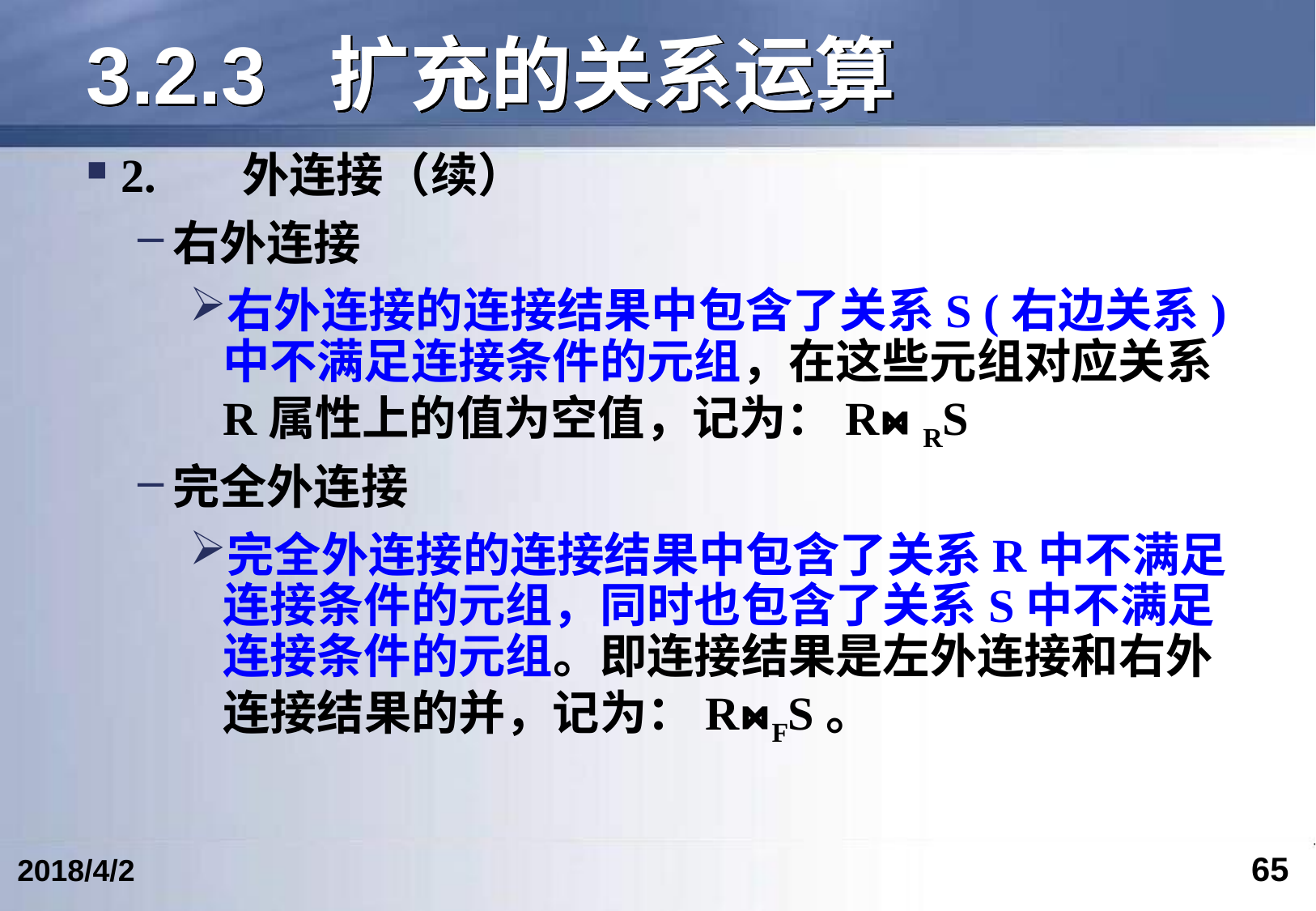

# 3.2.3	扩充的关系运算
2.	外连接（续）
右外连接
右外连接的连接结果中包含了关系S (右边关系) 中不满足连接条件的元组，在这些元组对应关系R属性上的值为空值，记为：R⋈ RS
完全外连接
完全外连接的连接结果中包含了关系R中不满足连接条件的元组，同时也包含了关系S中不满足连接条件的元组。即连接结果是左外连接和右外连接结果的并，记为：R⋈FS。
65
2018/4/2